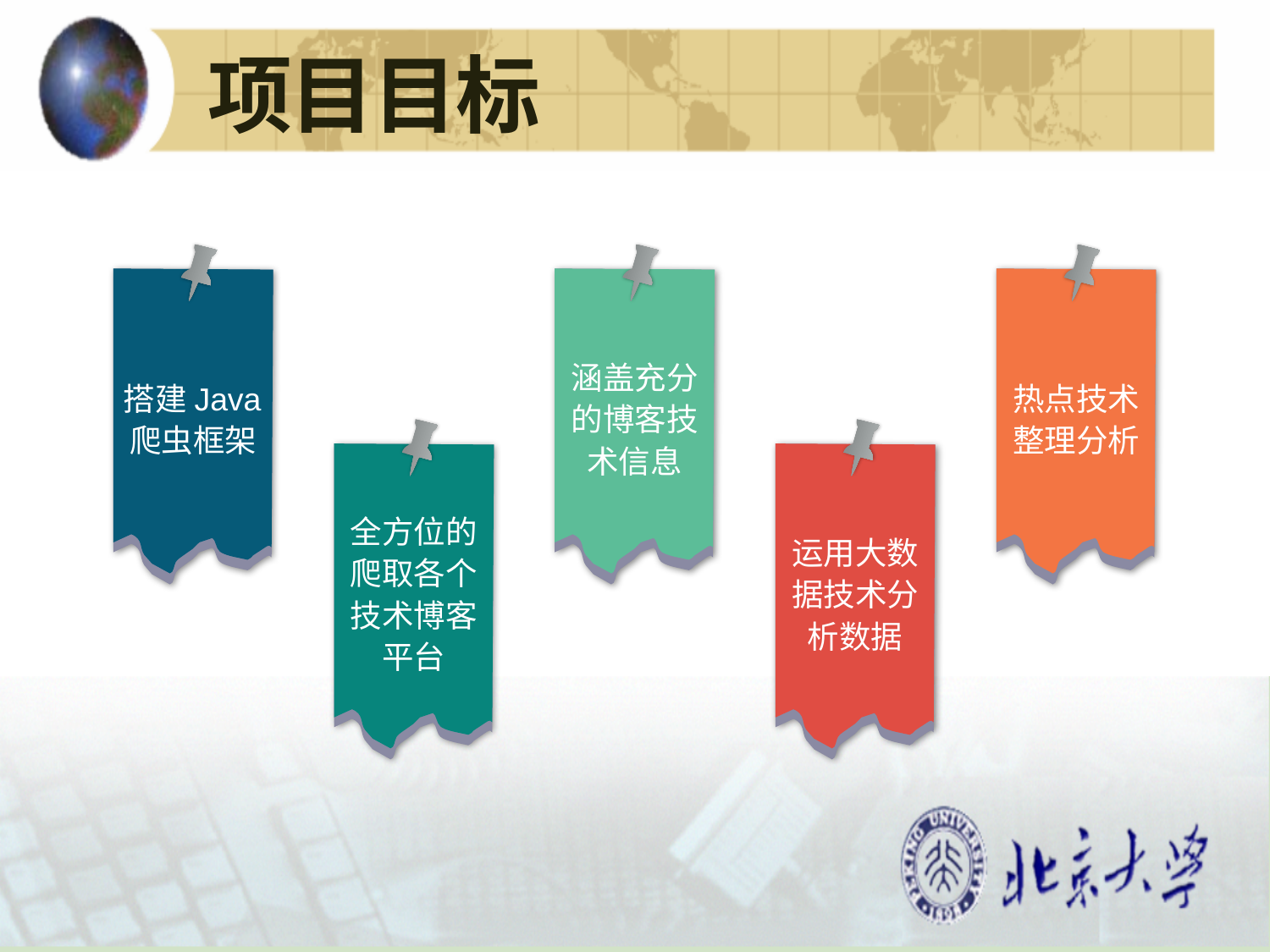

项目目标

搭建Java爬虫框架

涵盖充分的博客技术信息

热点技术整理分析

全方位的爬取各个技术博客平台

运用大数据技术分析数据